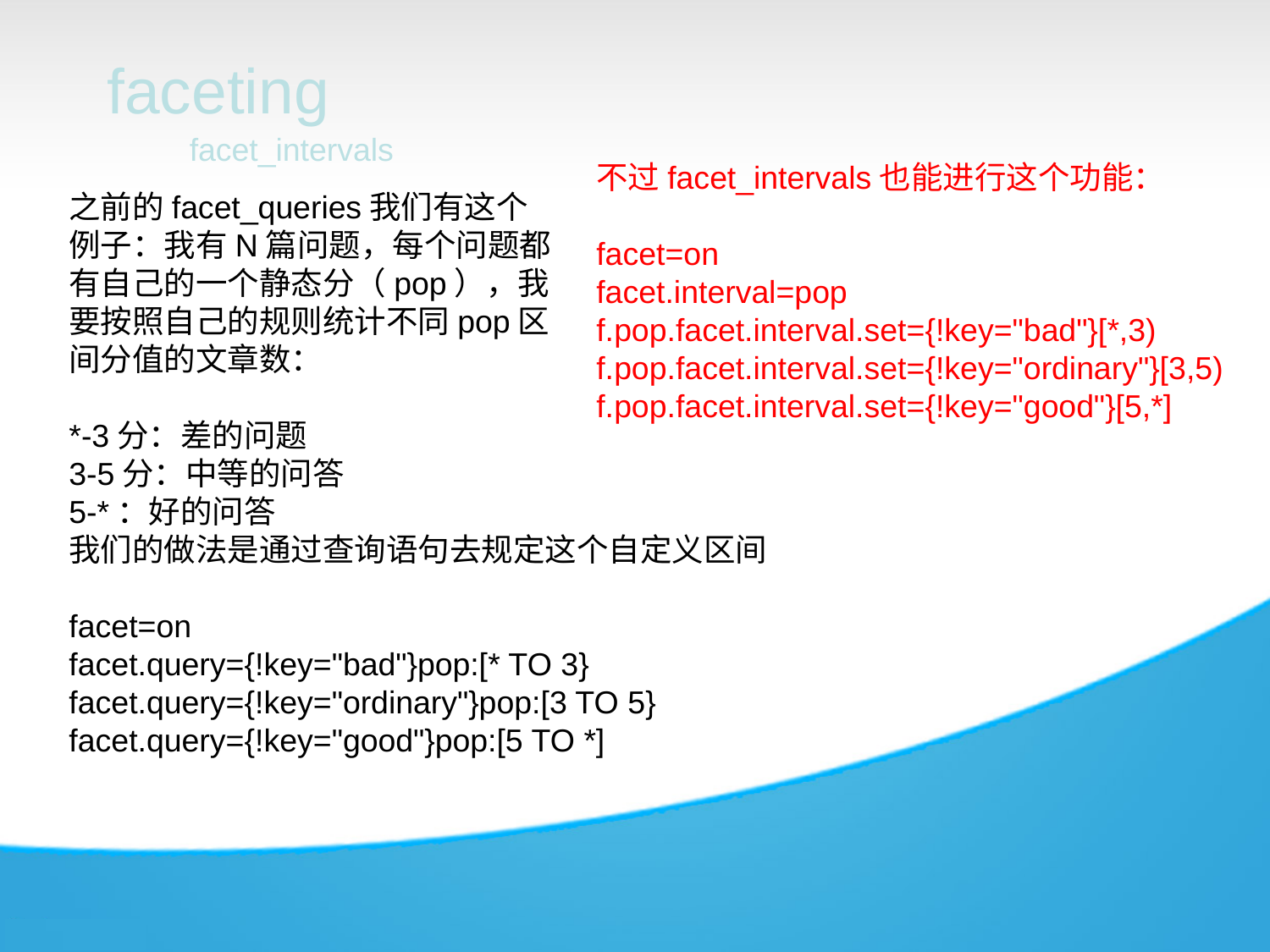

faceting
facet_intervals
不过facet_intervals也能进行这个功能：

facet=on
facet.interval=pop
f.pop.facet.interval.set={!key="bad"}[*,3)
f.pop.facet.interval.set={!key="ordinary"}[3,5)
f.pop.facet.interval.set={!key="good"}[5,*]
之前的facet_queries我们有这个
例子：我有N篇问题，每个问题都
有自己的一个静态分（pop），我
要按照自己的规则统计不同pop区
间分值的文章数：

*-3分：差的问题
3-5分：中等的问答
5-*：好的问答
我们的做法是通过查询语句去规定这个自定义区间

facet=on
facet.query={!key="bad"}pop:[* TO 3}
facet.query={!key="ordinary"}pop:[3 TO 5}
facet.query={!key="good"}pop:[5 TO *]